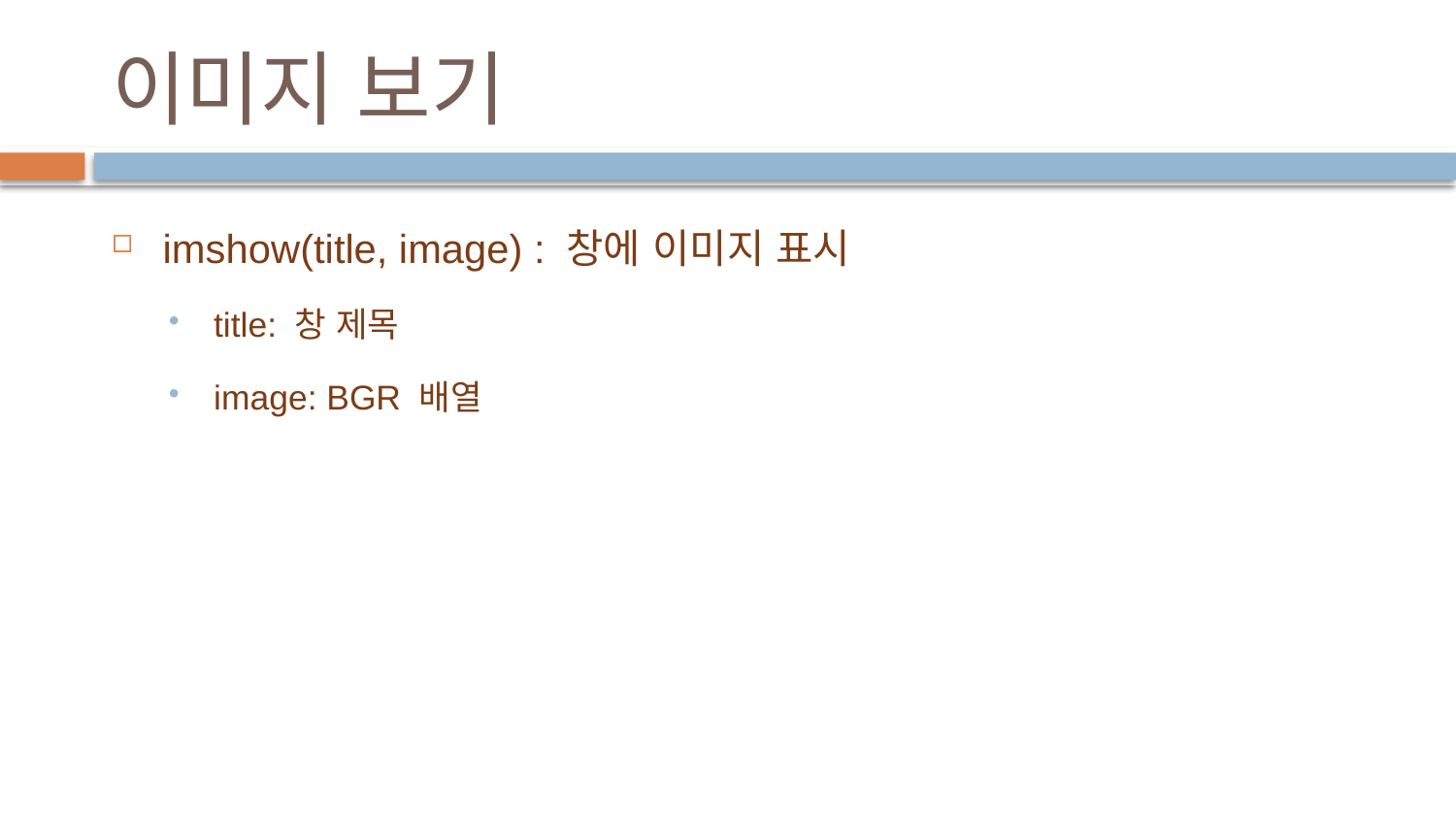

# 이미지 보기
imshow(title, image) : 창에 이미지 표시
title: 창 제목
image: BGR 배열